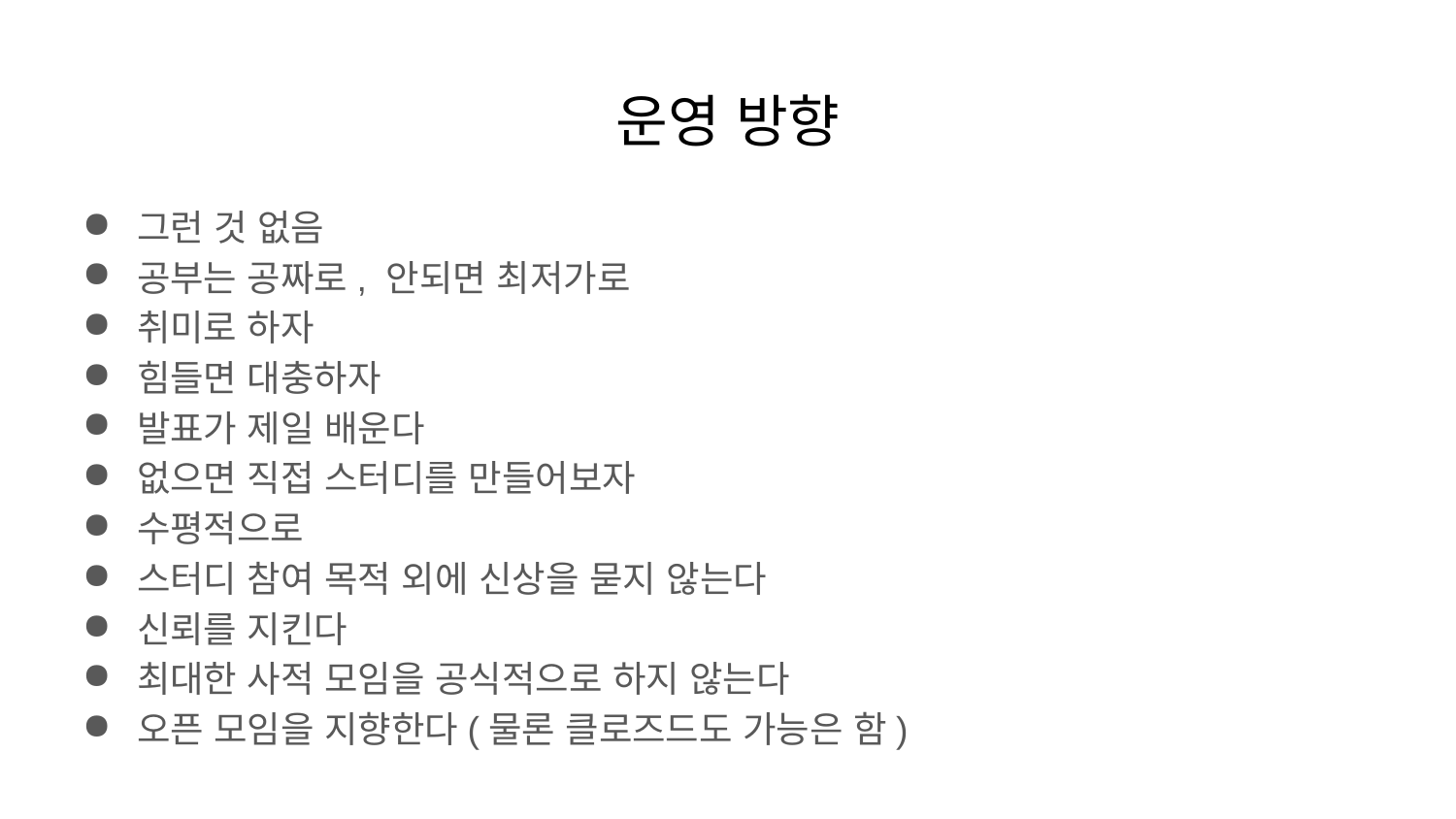

# 운영 방향
그런 것 없음
공부는 공짜로, 안되면 최저가로
취미로 하자
힘들면 대충하자
발표가 제일 배운다
없으면 직접 스터디를 만들어보자
수평적으로
스터디 참여 목적 외에 신상을 묻지 않는다
신뢰를 지킨다
최대한 사적 모임을 공식적으로 하지 않는다
오픈 모임을 지향한다(물론 클로즈드도 가능은 함)